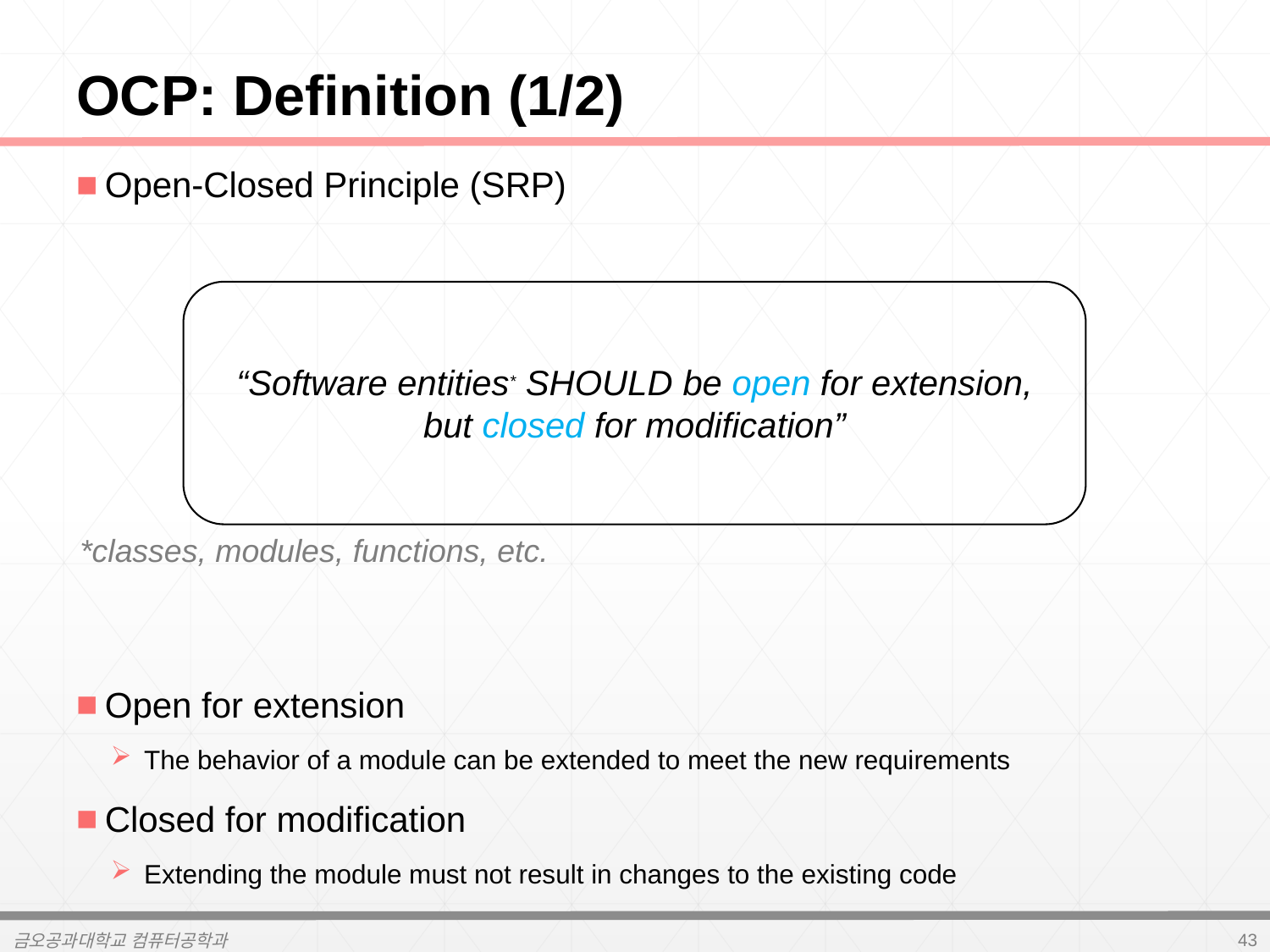

# OCP: Definition (1/2)
Open-Closed Principle (SRP)

Open for extension
The behavior of a module can be extended to meet the new requirements
Closed for modification
Extending the module must not result in changes to the existing code
“Software entities* SHOULD be open for extension,
but closed for modification”
*classes, modules, functions, etc.
43
금오공과대학교 컴퓨터공학과